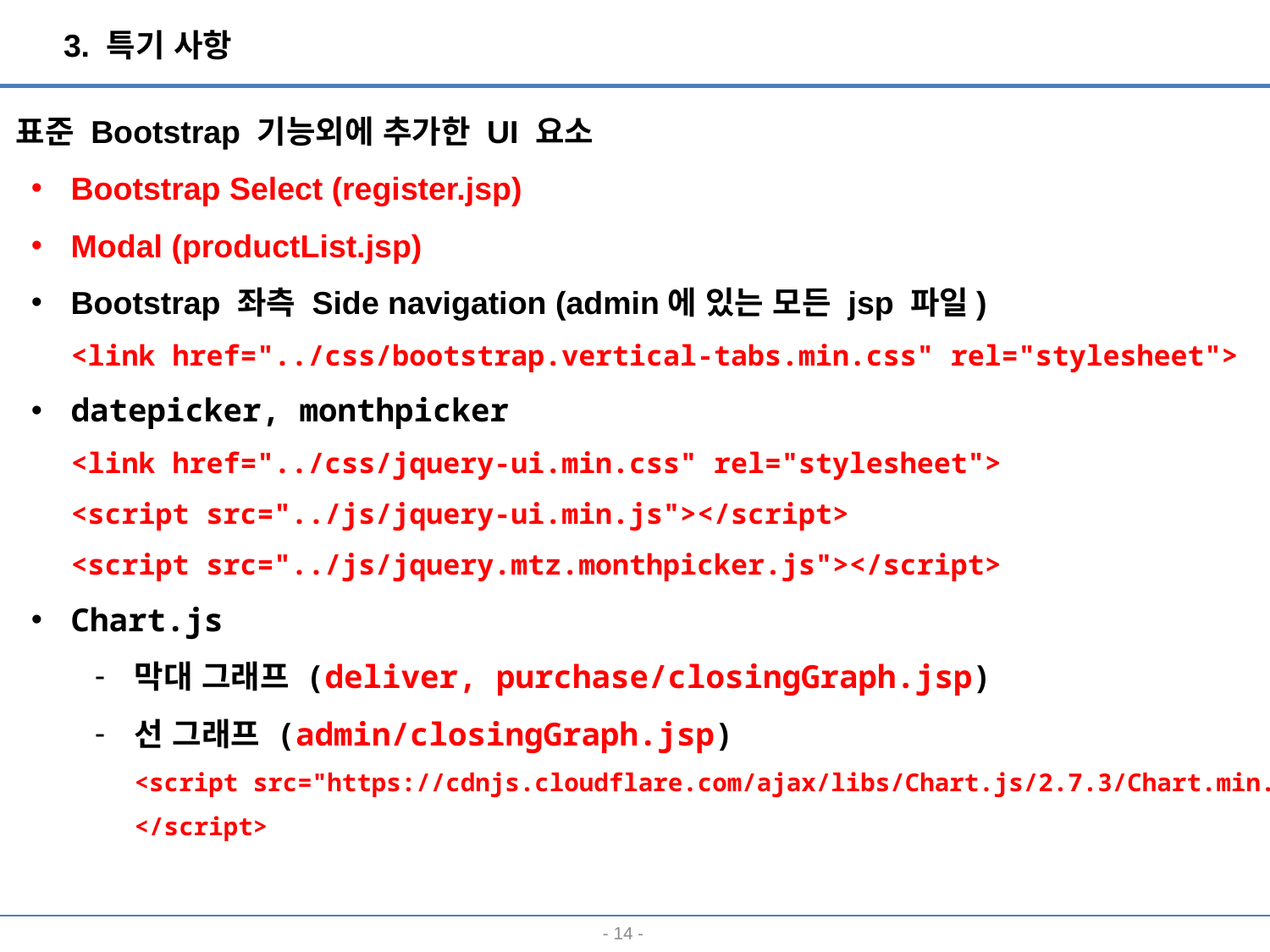

3. 특기 사항
■ 표준 Bootstrap 기능외에 추가한 UI 요소
Bootstrap Select (register.jsp)
Modal (productList.jsp)
Bootstrap 좌측 Side navigation (admin에 있는 모든 jsp 파일)
<link href="../css/bootstrap.vertical-tabs.min.css" rel="stylesheet">
datepicker, monthpicker
<link href="../css/jquery-ui.min.css" rel="stylesheet">
<script src="../js/jquery-ui.min.js"></script>
<script src="../js/jquery.mtz.monthpicker.js"></script>
Chart.js
막대 그래프 (deliver, purchase/closingGraph.jsp)
선 그래프 (admin/closingGraph.jsp)
<script src="https://cdnjs.cloudflare.com/ajax/libs/Chart.js/2.7.3/Chart.min.js">
</script>
- 14 -